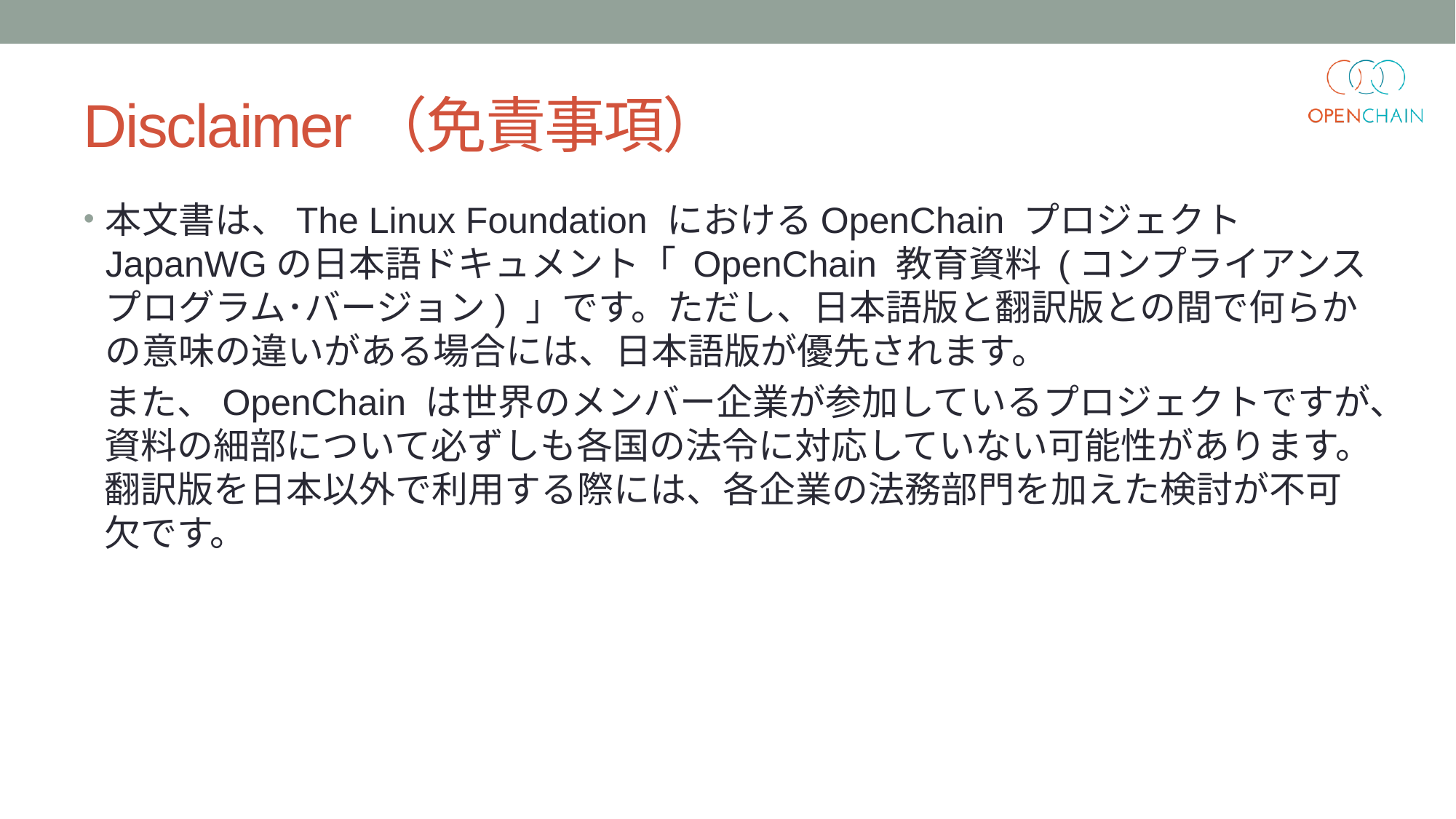

# Disclaimer（免責事項）
本文書は、The Linux Foundation におけるOpenChain プロジェクトJapanWGの日本語ドキュメント「 OpenChain 教育資料 (コンプライアンスプログラム･バージョン) 」です。ただし、日本語版と翻訳版との間で何らかの意味の違いがある場合には、日本語版が優先されます。
また、OpenChain は世界のメンバー企業が参加しているプロジェクトですが、資料の細部について必ずしも各国の法令に対応していない可能性があります。翻訳版を日本以外で利用する際には、各企業の法務部門を加えた検討が不可欠です。